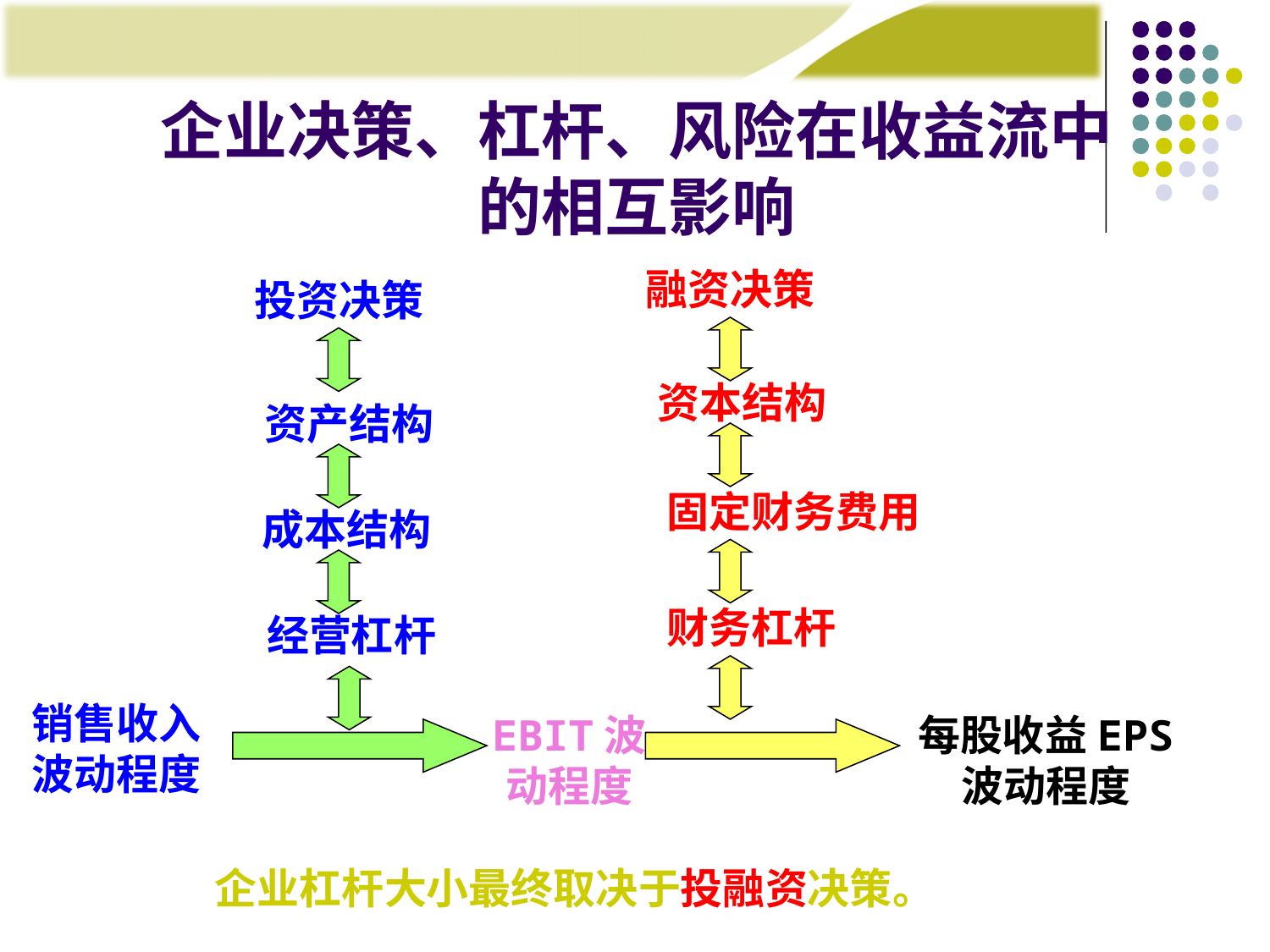

企业决策、杠杆、风险在收益流中
的相互影响
融资决策
投资决策

 资本结构
资产结构

固定财务费用
成本结构

财务杠杆
经营杠杆

销售收入
波动程度
EBIT波
动程度
每股收益EPS
波动程度

企业杠杆大小最终取决于投融资决策。